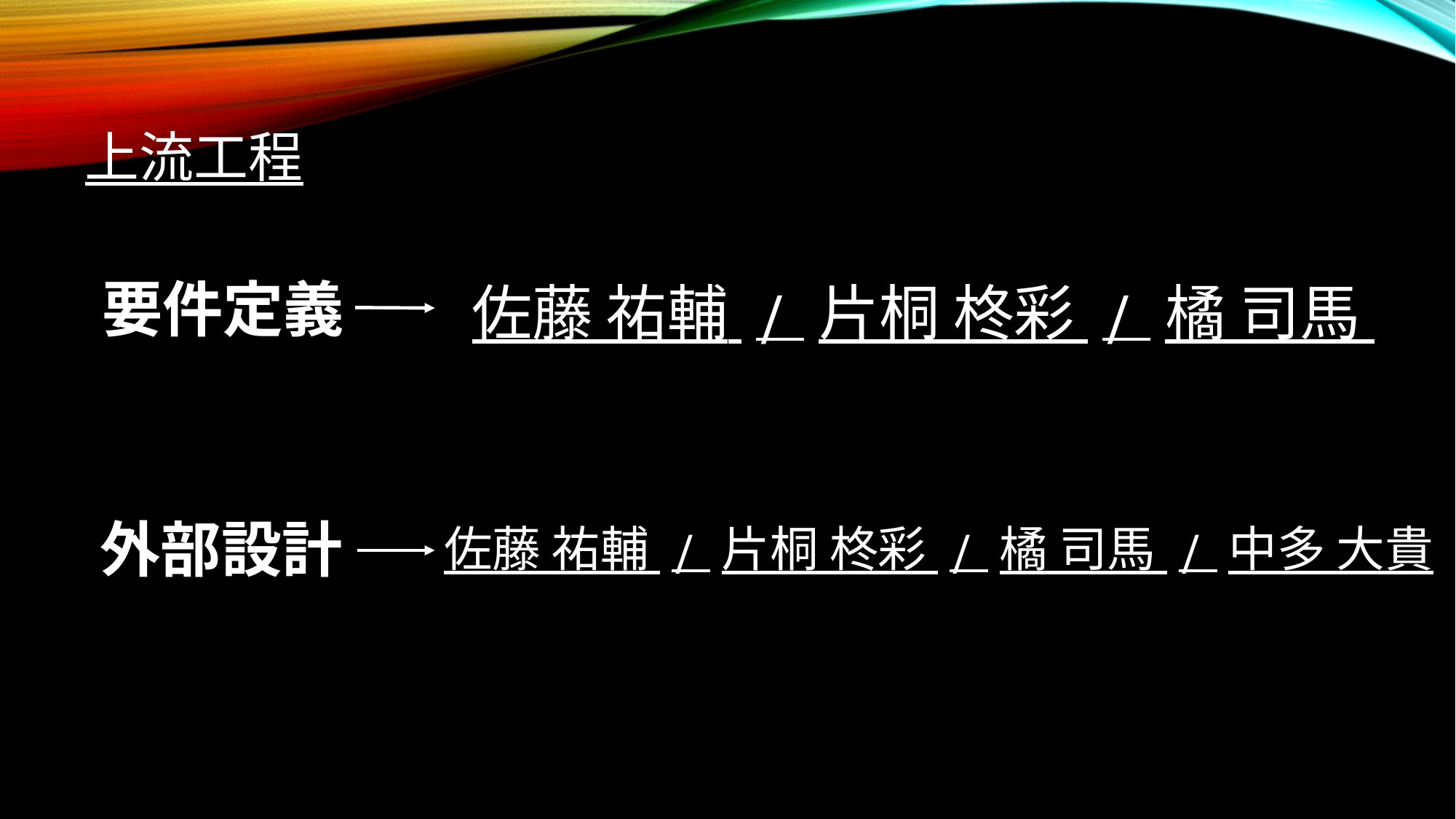

上流工程
要件定義
佐藤 祐輔 / 片桐 柊彩 / 橘 司馬
外部設計
佐藤 祐輔 / 片桐 柊彩 / 橘 司馬 / 中多 大貴